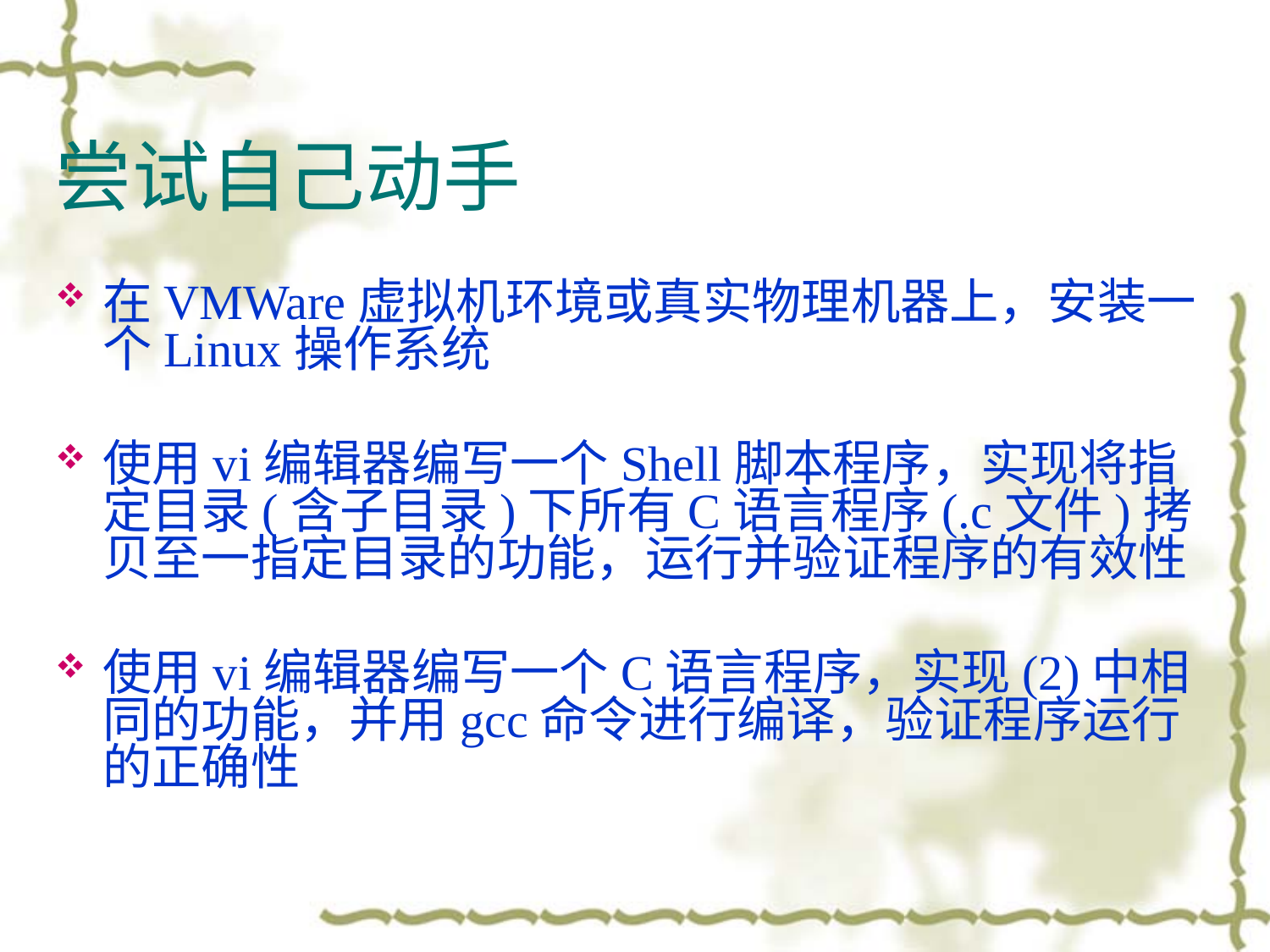

# 尝试自己动手
在VMWare虚拟机环境或真实物理机器上，安装一个Linux操作系统

使用vi编辑器编写一个Shell脚本程序，实现将指定目录(含子目录)下所有C语言程序(.c文件)拷贝至一指定目录的功能，运行并验证程序的有效性

使用vi编辑器编写一个C语言程序，实现(2)中相同的功能，并用gcc命令进行编译，验证程序运行的正确性